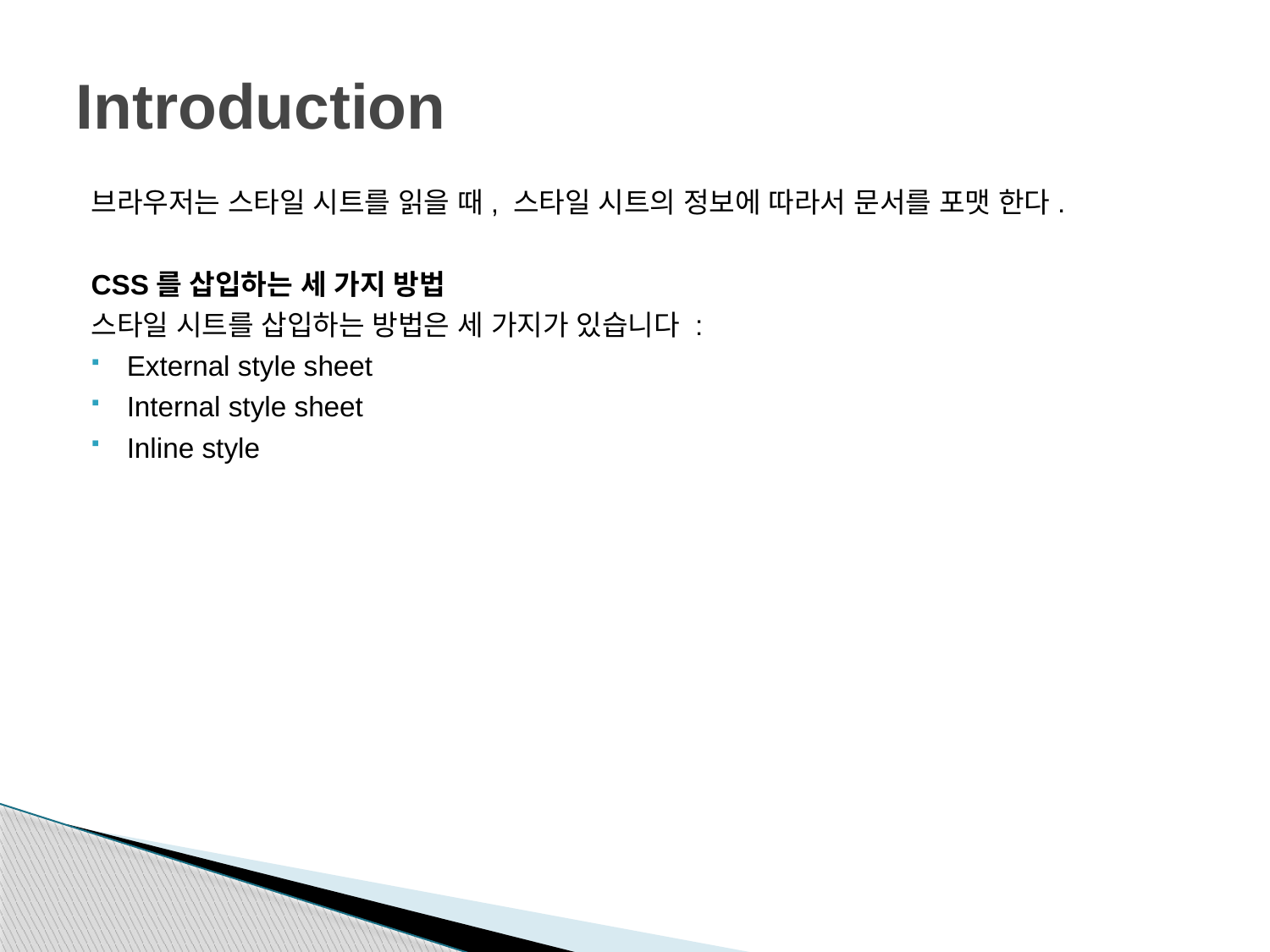

# Introduction
브라우저는 스타일 시트를 읽을 때, 스타일 시트의 정보에 따라서 문서를 포맷 한다.

CSS를 삽입하는 세 가지 방법
스타일 시트를 삽입하는 방법은 세 가지가 있습니다 :
External style sheet
Internal style sheet
Inline style